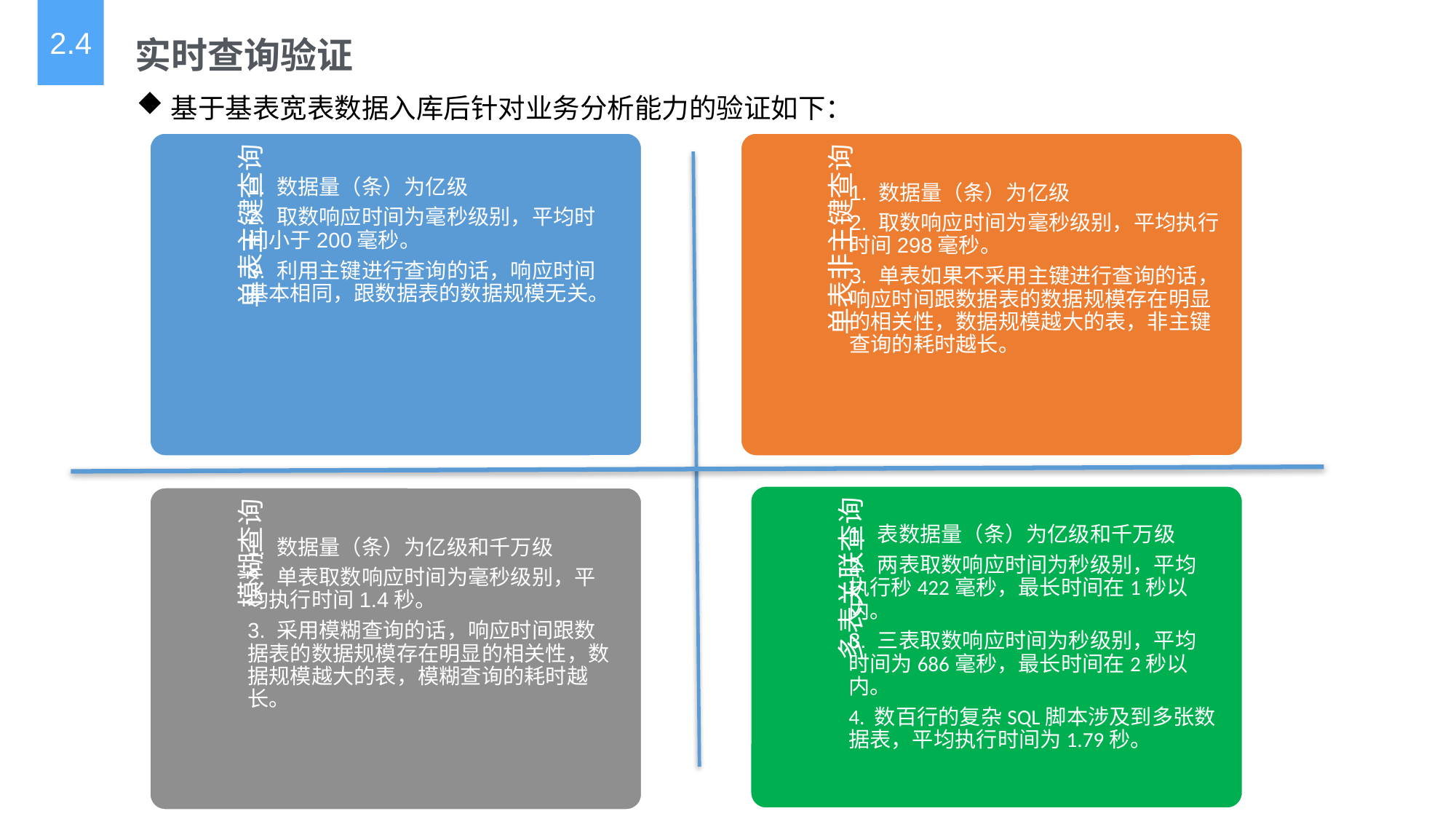

2.4
实时查询验证
基于基表宽表数据入库后针对业务分析能力的验证如下：
单表非主键查询

1. 数据量（条）为亿级
2. 取数响应时间为毫秒级别，平均执行时间298毫秒。
3. 单表如果不采用主键进行查询的话，响应时间跟数据表的数据规模存在明显的相关性，数据规模越大的表，非主键查询的耗时越长。
单表主键查询

1. 数据量（条）为亿级
2. 取数响应时间为毫秒级别，平均时间小于200毫秒。
3. 利用主键进行查询的话，响应时间基本相同，跟数据表的数据规模无关。
多表关联查询

1. 表数据量（条）为亿级和千万级
2. 两表取数响应时间为秒级别，平均执行秒422毫秒，最长时间在1秒以内。
3. 三表取数响应时间为秒级别，平均时间为686毫秒，最长时间在2秒以内。
4. 数百行的复杂SQL脚本涉及到多张数据表，平均执行时间为1.79秒。
模糊查询

1. 数据量（条）为亿级和千万级
2. 单表取数响应时间为毫秒级别，平均执行时间1.4秒。
3. 采用模糊查询的话，响应时间跟数据表的数据规模存在明显的相关性，数据规模越大的表，模糊查询的耗时越长。